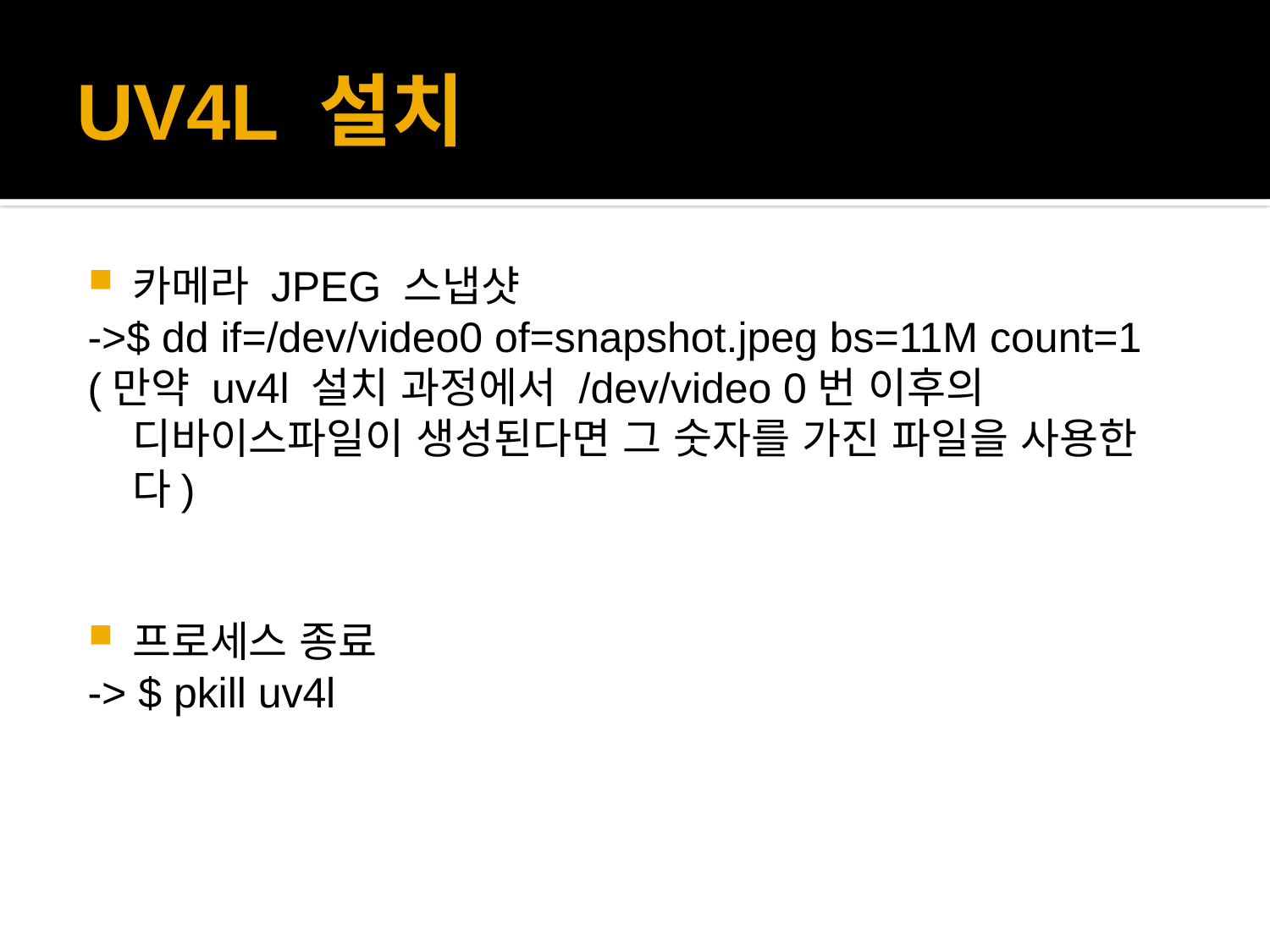

# UV4L 설치
카메라 JPEG 스냅샷
->$ dd if=/dev/video0 of=snapshot.jpeg bs=11M count=1
(만약 uv4l 설치 과정에서 /dev/video 0번 이후의 디바이스파일이 생성된다면 그 숫자를 가진 파일을 사용한다)

프로세스 종료
-> $ pkill uv4l